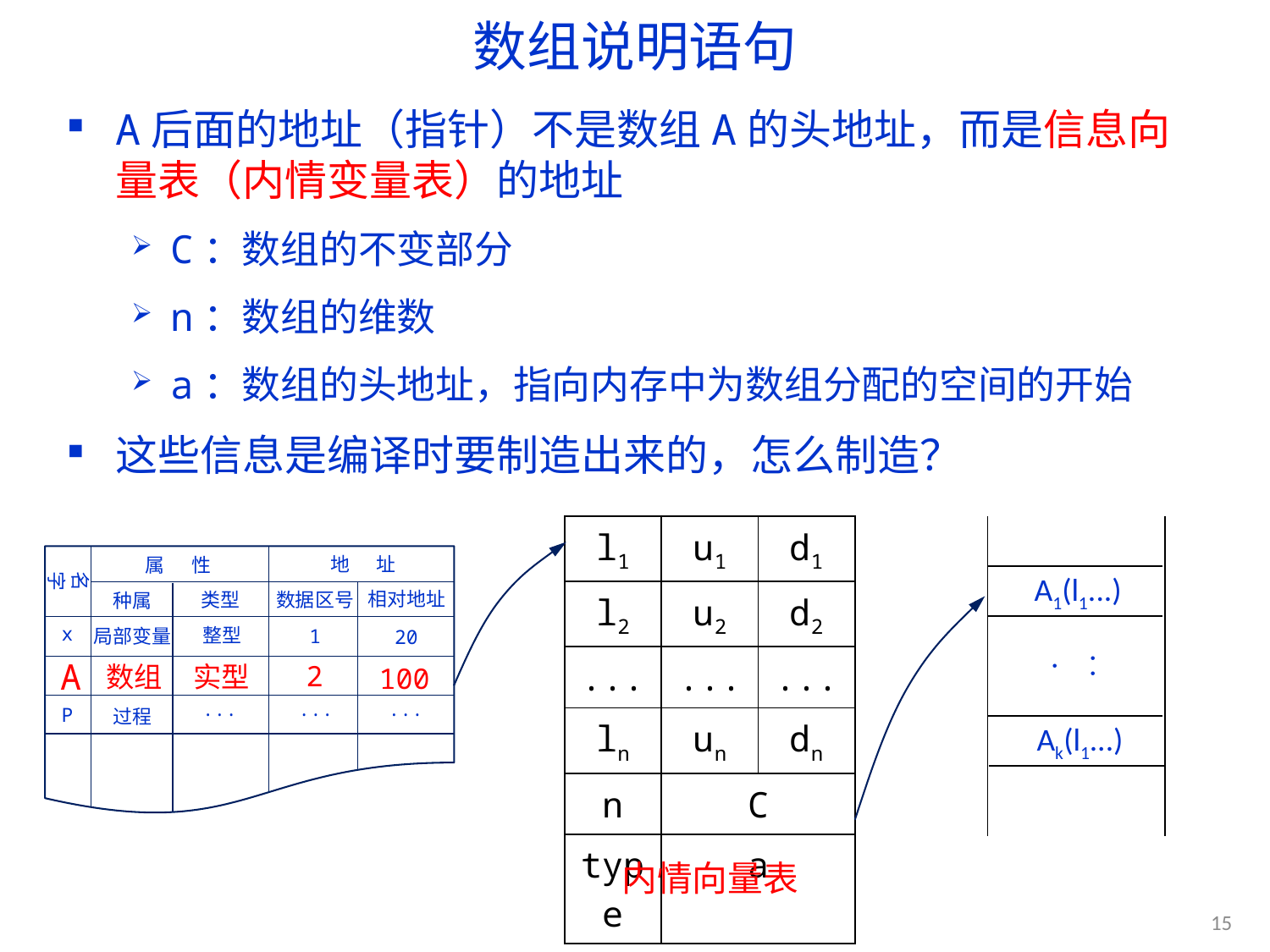

# 数组说明语句
A后面的地址（指针）不是数组A的头地址，而是信息向量表（内情变量表）的地址
C：数组的不变部分
n：数组的维数
a：数组的头地址，指向内存中为数组分配的空间的开始
这些信息是编译时要制造出来的，怎么制造？
| l1 | u1 | d1 |
| --- | --- | --- |
| l2 | u2 | d2 |
| ... | ... | ... |
| ln | un | dn |
| n | C |  |
| type | a |  |
|  |
| --- |

名 字
地      址
属      性
相对地址
数据区号
种属
类型
整型
x
1
局部变量
20
实型
A
数组
2
100
过程
P

...
...
...
A1(l1...)
. . .
Ak(l1...)
内情向量表
15